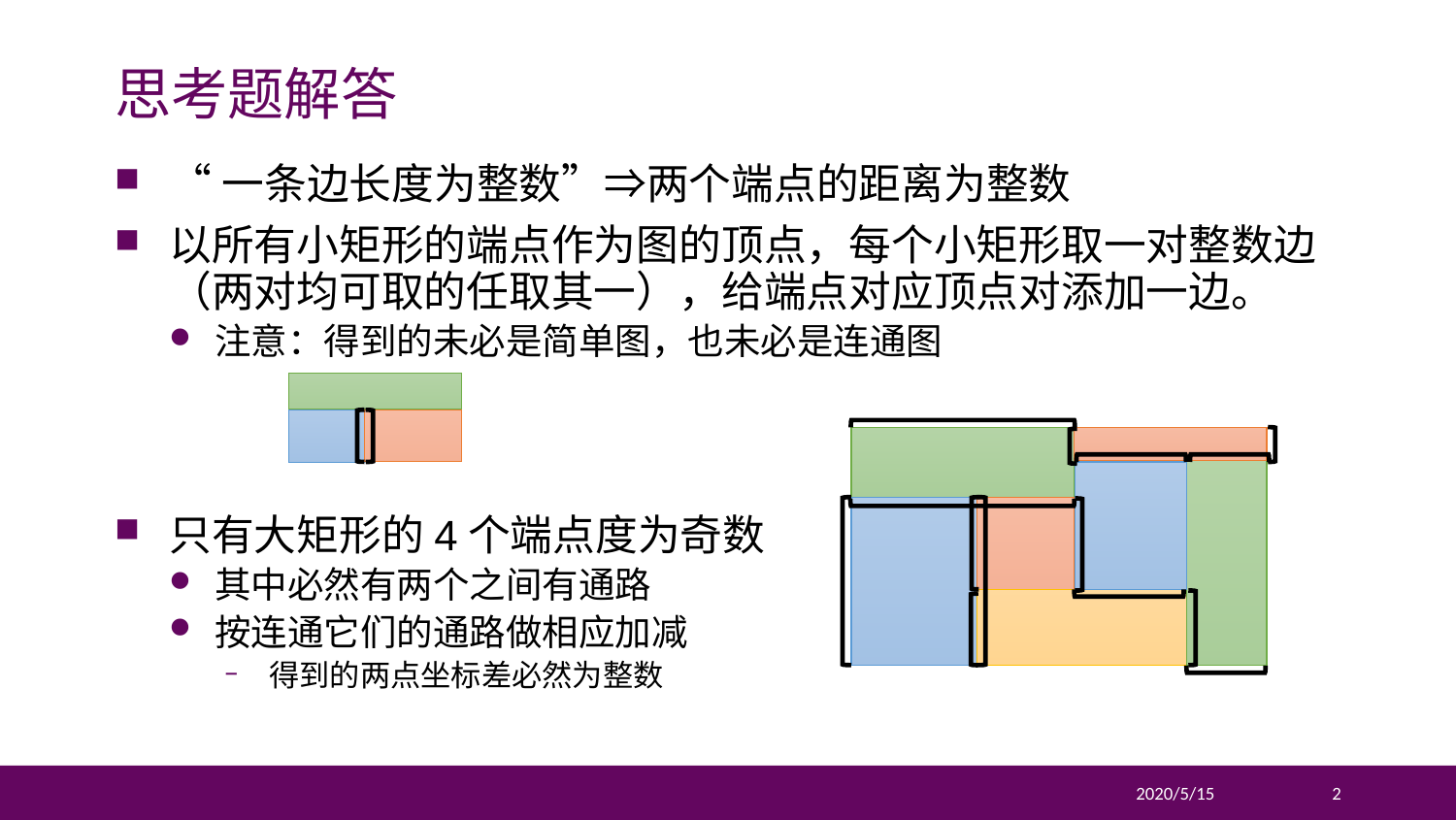

# 思考题解答
“一条边长度为整数”⇒两个端点的距离为整数
以所有小矩形的端点作为图的顶点，每个小矩形取一对整数边（两对均可取的任取其一），给端点对应顶点对添加一边。
注意：得到的未必是简单图，也未必是连通图

只有大矩形的4个端点度为奇数
其中必然有两个之间有通路
按连通它们的通路做相应加减
得到的两点坐标差必然为整数

2020/5/15
2